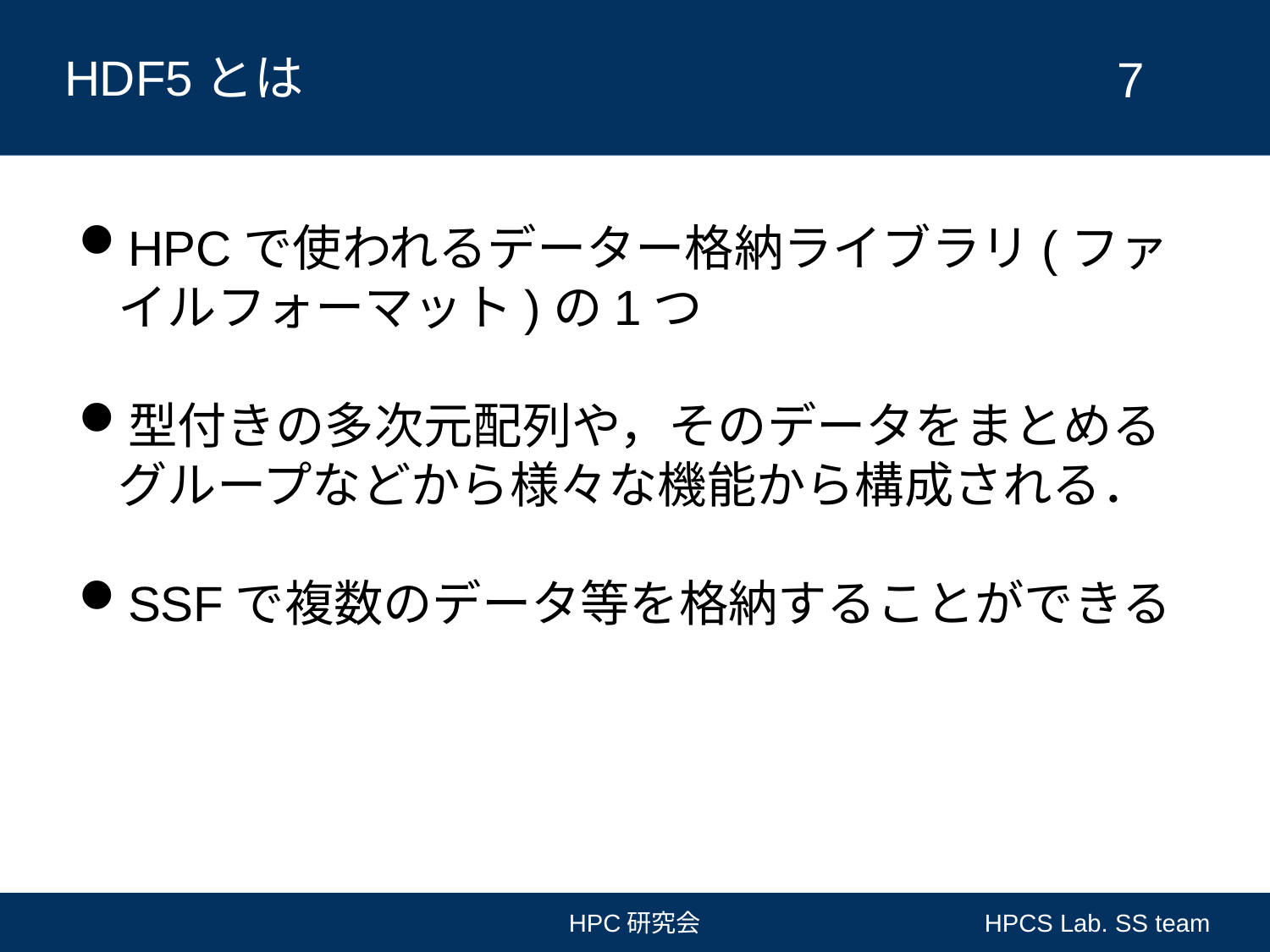

# HDF5とは
7

HPCで使われるデーター格納ライブラリ(ファイルフォーマット)の1つ
型付きの多次元配列や，そのデータをまとめるグループなどから様々な機能から構成される．
SSFで複数のデータ等を格納することができる